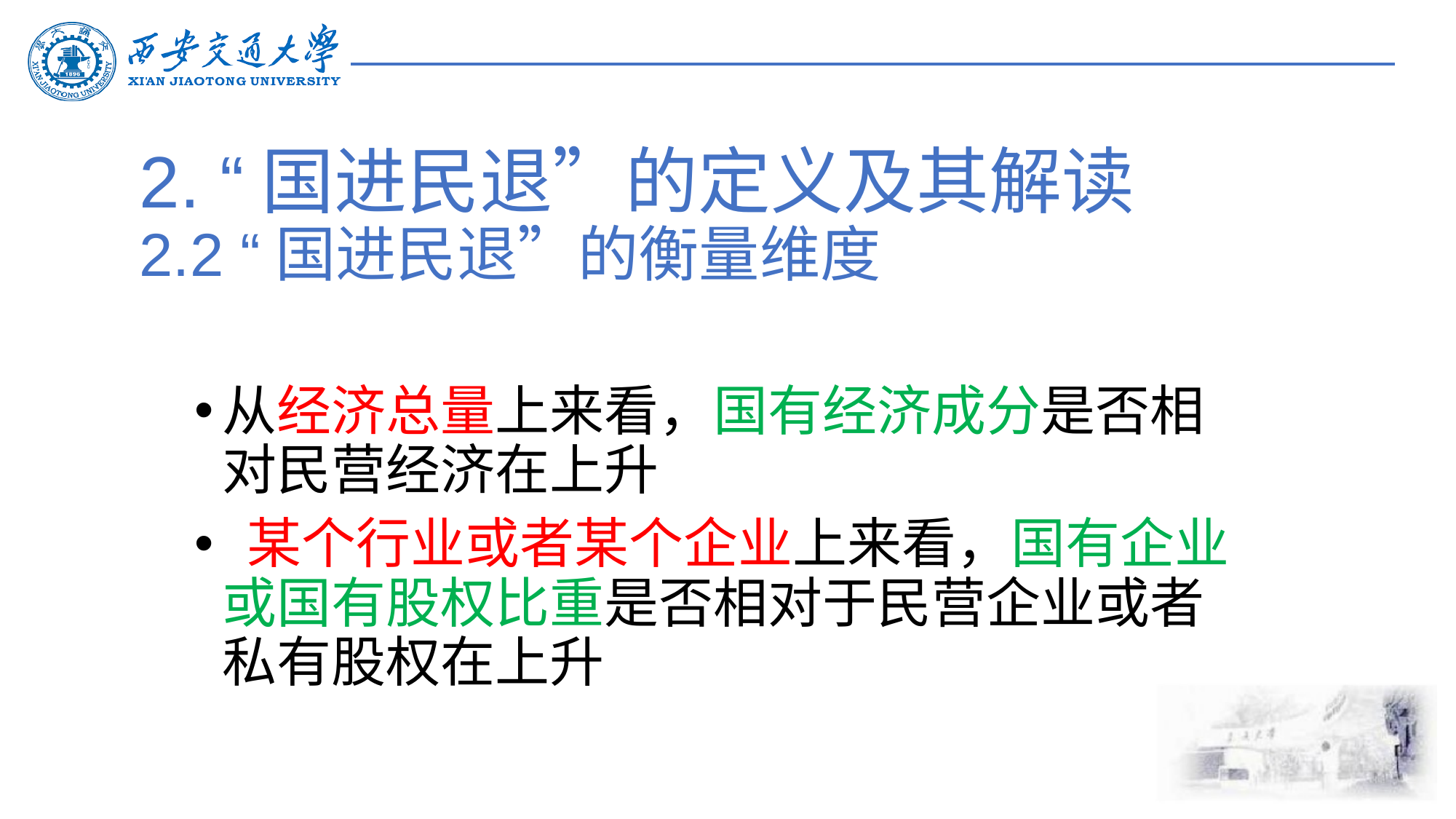

# 2. “国进民退”的定义及其解读 2.2 “国进民退”的衡量维度
从经济总量上来看，国有经济成分是否相对民营经济在上升
 某个行业或者某个企业上来看，国有企业或国有股权比重是否相对于民营企业或者私有股权在上升